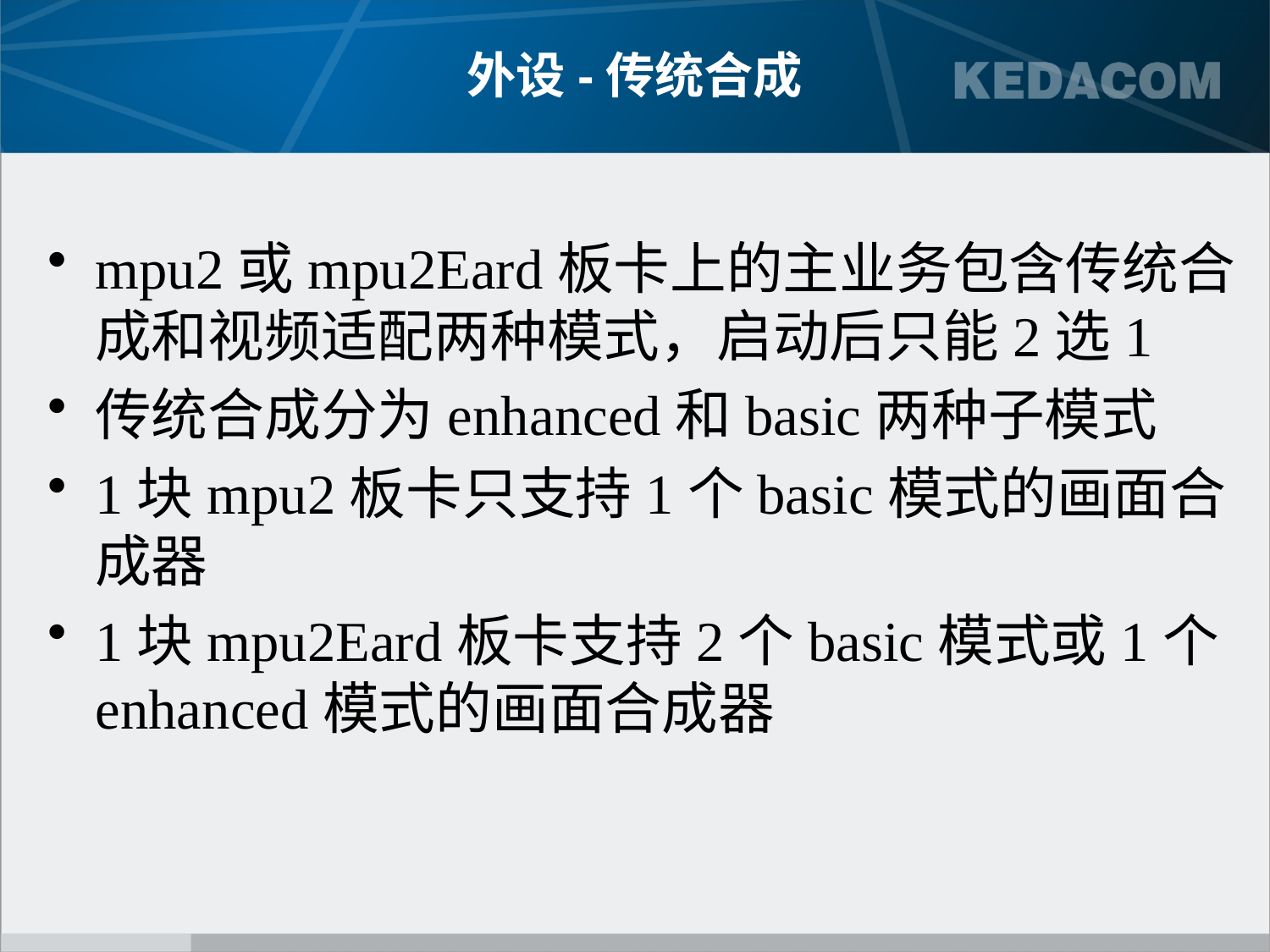

# 外设-传统合成
mpu2或mpu2Eard板卡上的主业务包含传统合成和视频适配两种模式，启动后只能2选1
传统合成分为enhanced和basic两种子模式
1块mpu2板卡只支持1个basic模式的画面合成器
1块mpu2Eard板卡支持2个basic模式或1个enhanced模式的画面合成器